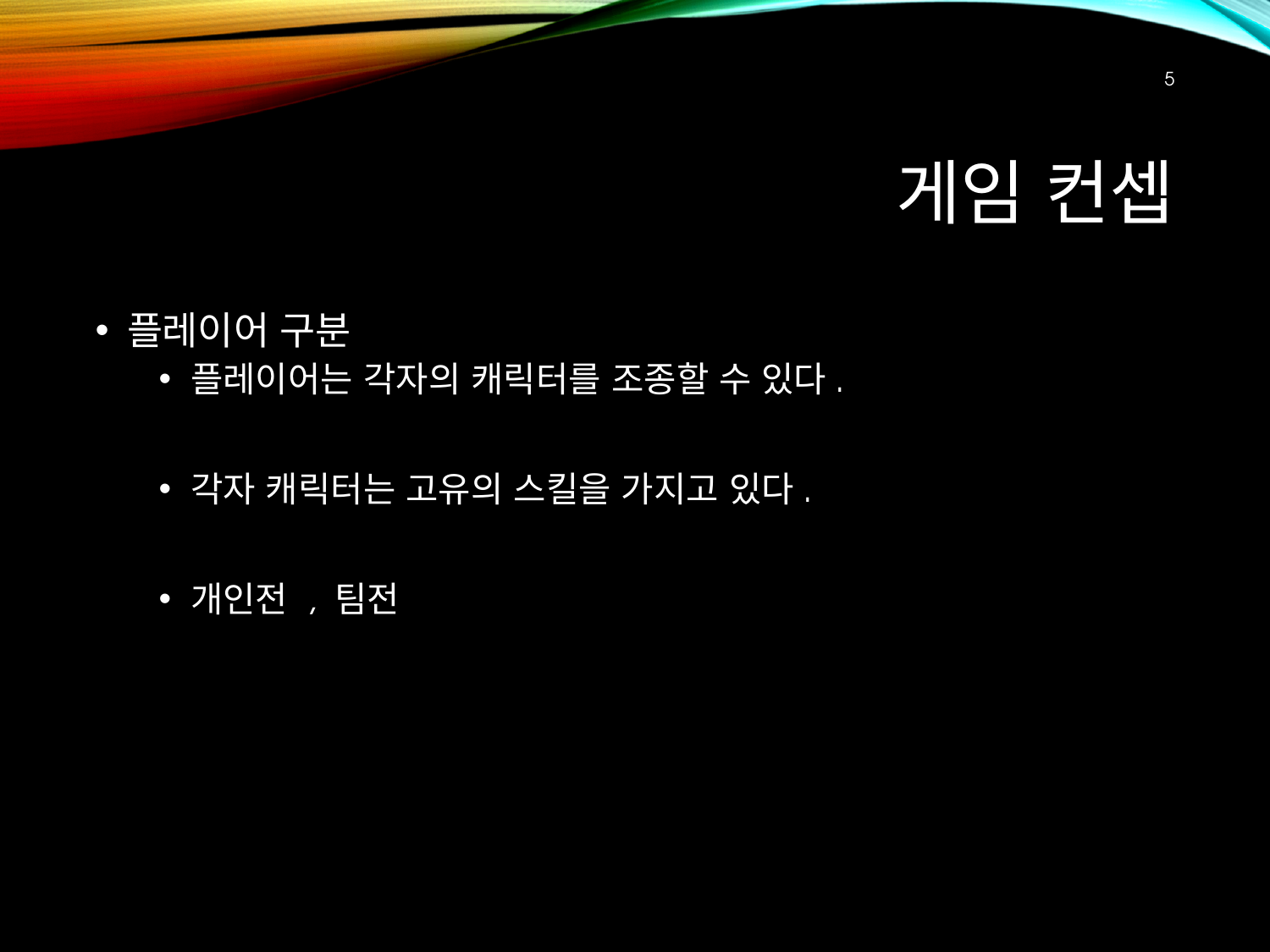

5
# 게임 컨셉
플레이어 구분
플레이어는 각자의 캐릭터를 조종할 수 있다.

각자 캐릭터는 고유의 스킬을 가지고 있다.

개인전 , 팀전